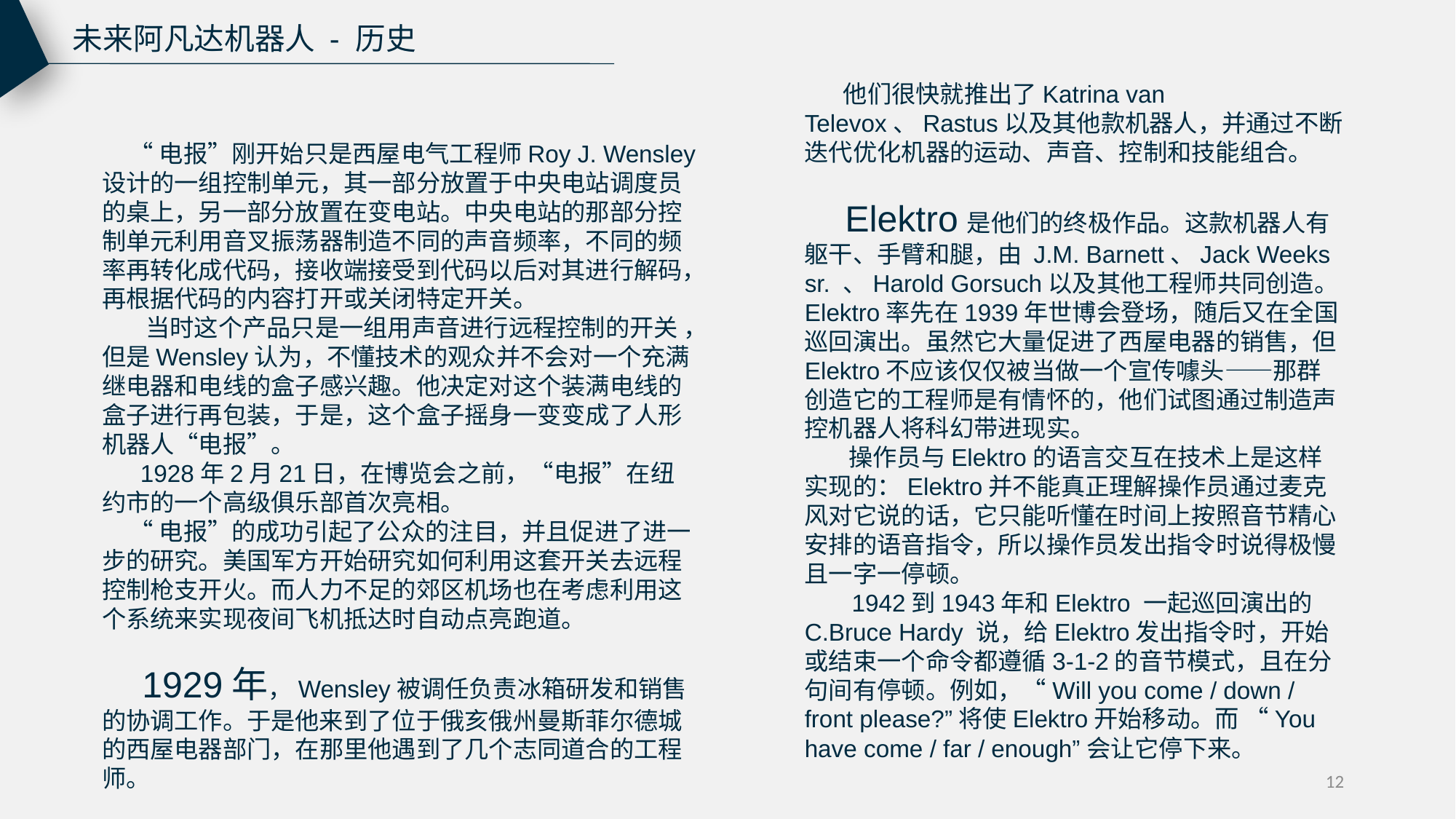

未来阿凡达机器人 - 历史

      他们很快就推出了Katrina van Televox、Rastus以及其他款机器人，并通过不断迭代优化机器的运动、声音、控制和技能组合。

      Elektro是他们的终极作品。这款机器人有躯干、手臂和腿，由 J.M. Barnett、Jack Weeks sr. 、Harold Gorsuch以及其他工程师共同创造。
Elektro率先在1939年世博会登场，随后又在全国巡回演出。虽然它大量促进了西屋电器的销售，但Elektro不应该仅仅被当做一个宣传噱头——那群创造它的工程师是有情怀的，他们试图通过制造声控机器人将科幻带进现实。
       操作员与Elektro的语言交互在技术上是这样实现的：Elektro并不能真正理解操作员通过麦克风对它说的话，它只能听懂在时间上按照音节精心安排的语音指令，所以操作员发出指令时说得极慢且一字一停顿。
       1942到1943年和Elektro 一起巡回演出的C.Bruce Hardy 说，给Elektro发出指令时，开始或结束一个命令都遵循3-1-2的音节模式，且在分句间有停顿。例如，“Will you come / down / front please?”将使Elektro开始移动。而 “You have come / far / enough”会让它停下来。
     “电报”刚开始只是西屋电气工程师Roy J. Wensley设计的一组控制单元，其一部分放置于中央电站调度员的桌上，另一部分放置在变电站。中央电站的那部分控制单元利用音叉振荡器制造不同的声音频率，不同的频率再转化成代码，接收端接受到代码以后对其进行解码，再根据代码的内容打开或关闭特定开关。
       当时这个产品只是一组用声音进行远程控制的开关 ，但是Wensley认为，不懂技术的观众并不会对一个充满继电器和电线的盒子感兴趣。他决定对这个装满电线的盒子进行再包装，于是，这个盒子摇身一变变成了人形机器人“电报”。
      1928年2月21日，在博览会之前，“电报”在纽约市的一个高级俱乐部首次亮相。
     “电报”的成功引起了公众的注目，并且促进了进一步的研究。美国军方开始研究如何利用这套开关去远程控制枪支开火。而人力不足的郊区机场也在考虑利用这个系统来实现夜间飞机抵达时自动点亮跑道。

      1929年，Wensley被调任负责冰箱研发和销售的协调工作。于是他来到了位于俄亥俄州曼斯菲尔德城的西屋电器部门，在那里他遇到了几个志同道合的工程师。
12